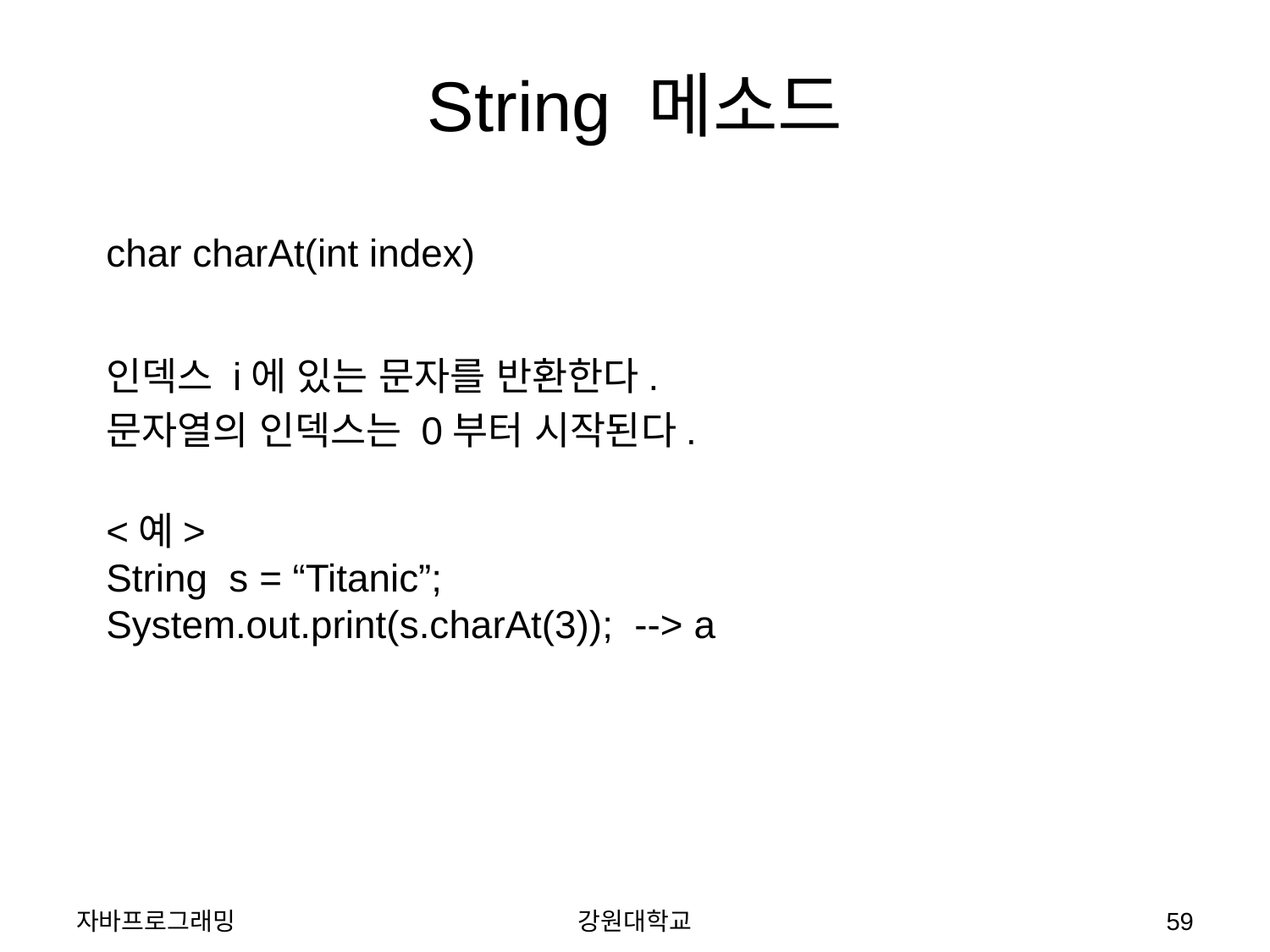

# String 메소드
char charAt(int index)

인덱스 i에 있는 문자를 반환한다.
문자열의 인덱스는 0부터 시작된다.
<예>
String  s = “Titanic”;
System.out.print(s.charAt(3));  --> a

자바프로그래밍
강원대학교
59